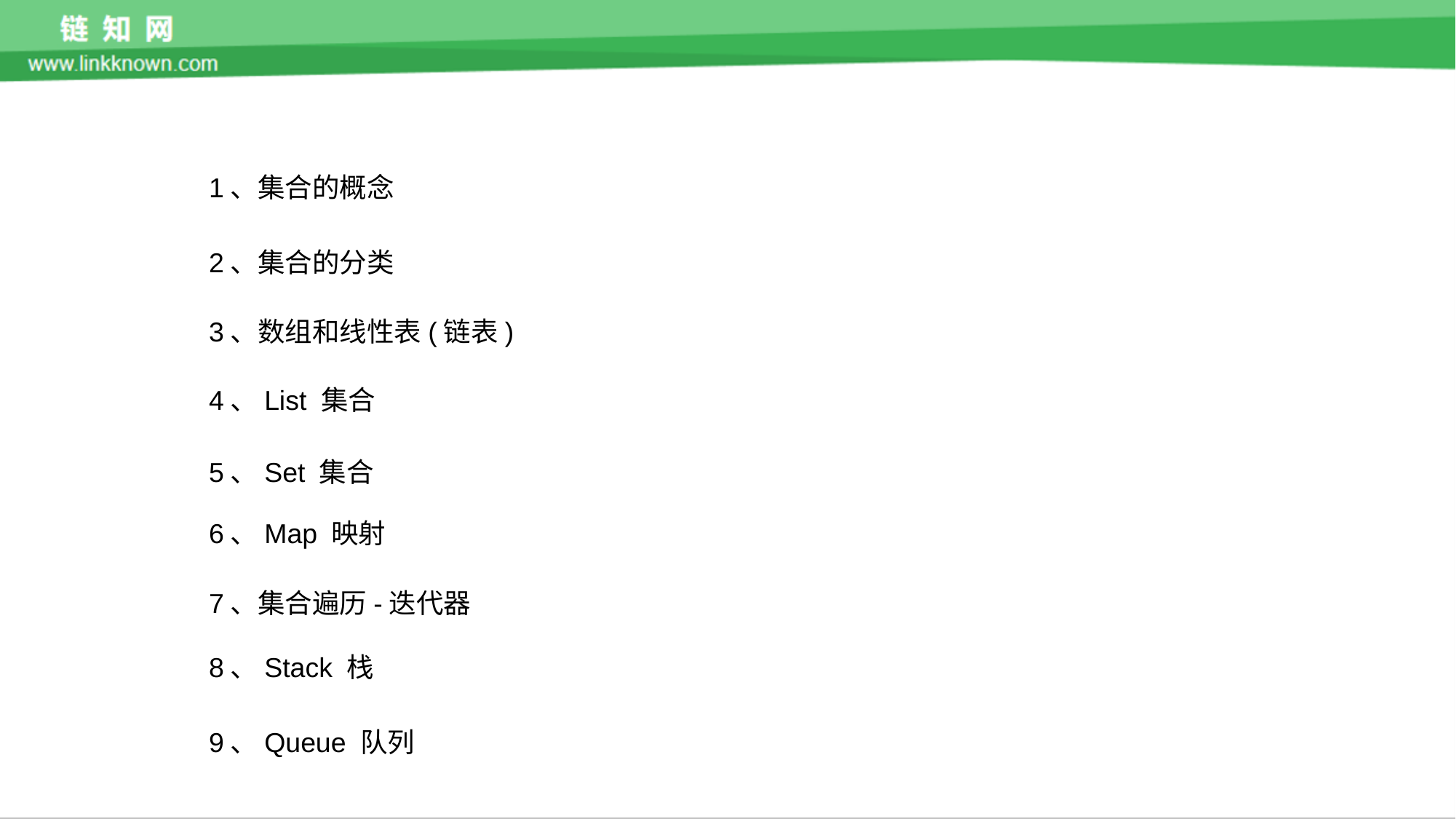

1、集合的概念
2、集合的分类
3、数组和线性表(链表)
4、List 集合
5、Set 集合
6、Map 映射
7、集合遍历-迭代器
8、Stack 栈
9、Queue 队列